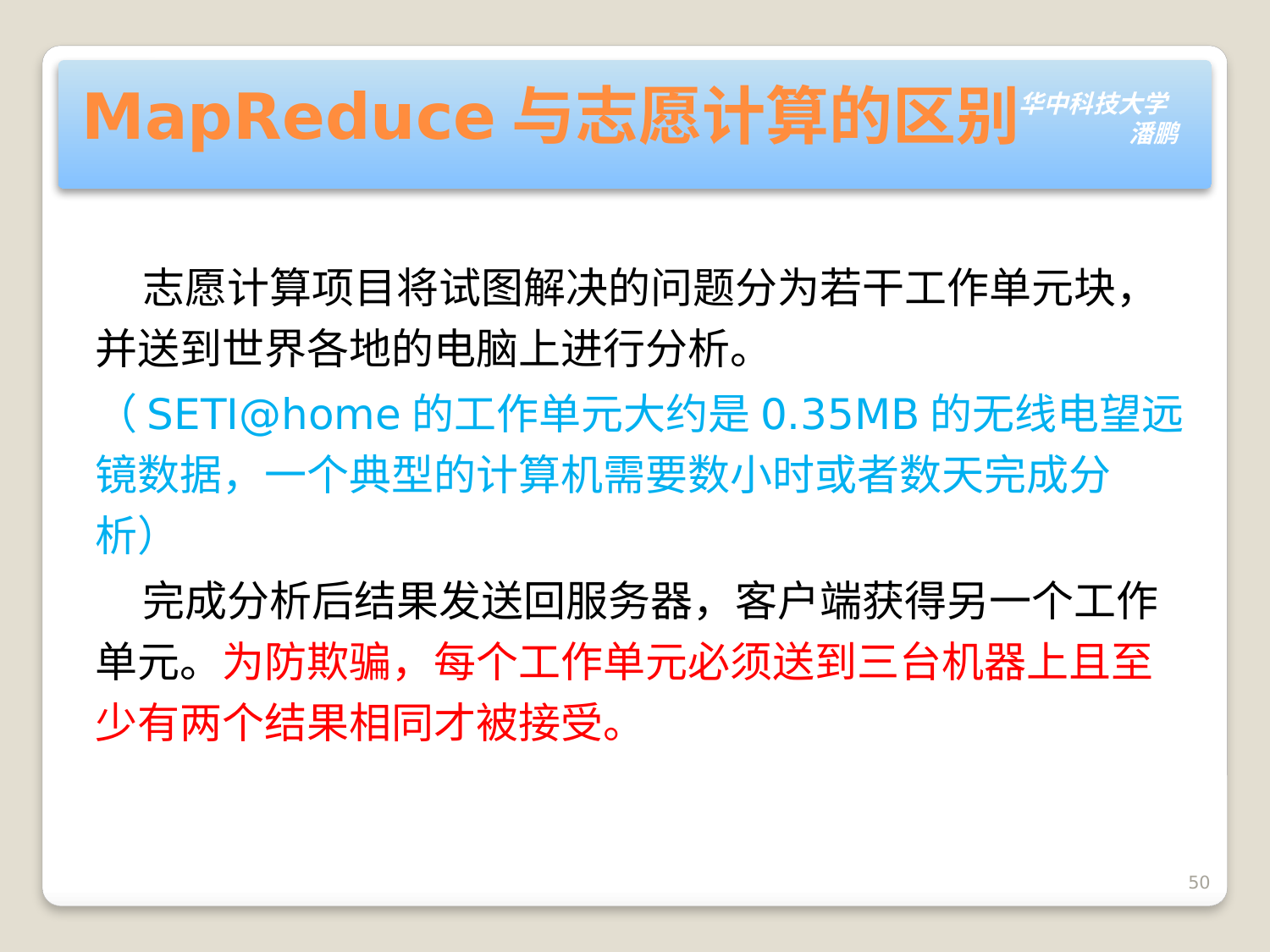

# MapReduce与志愿计算的区别
    志愿计算项目将试图解决的问题分为若干工作单元块，并送到世界各地的电脑上进行分析。
（SETI@home的工作单元大约是0.35MB的无线电望远镜数据，一个典型的计算机需要数小时或者数天完成分析）
    完成分析后结果发送回服务器，客户端获得另一个工作单元。为防欺骗，每个工作单元必须送到三台机器上且至少有两个结果相同才被接受。
50